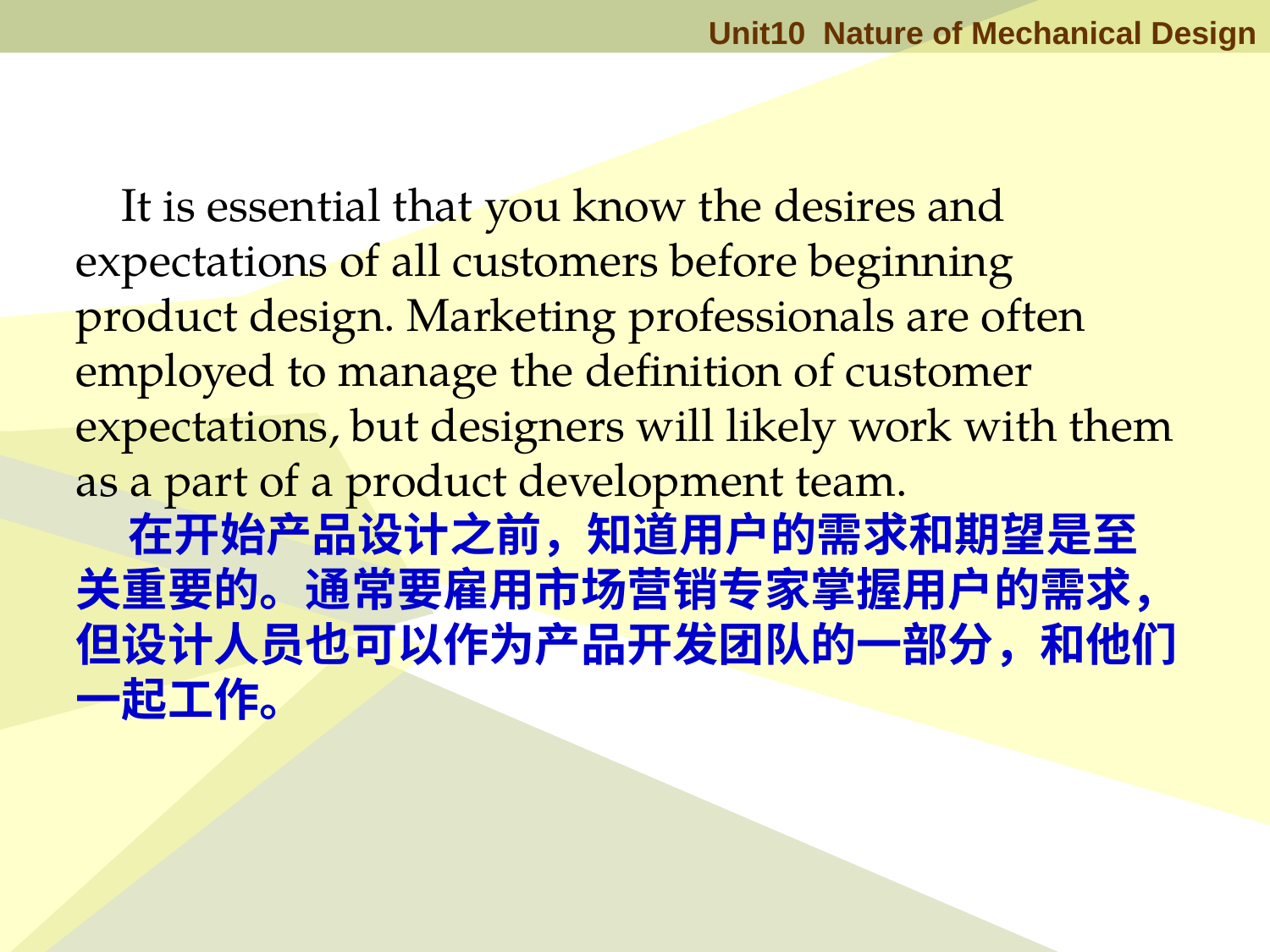

It is essential that you know the desires and expectations of all customers before beginning product design. Marketing professionals are often employed to manage the definition of customer expectations, but designers will likely work with them as a part of a product development team.
    在开始产品设计之前，知道用户的需求和期望是至关重要的。通常要雇用市场营销专家掌握用户的需求，但设计人员也可以作为产品开发团队的一部分，和他们一起工作。